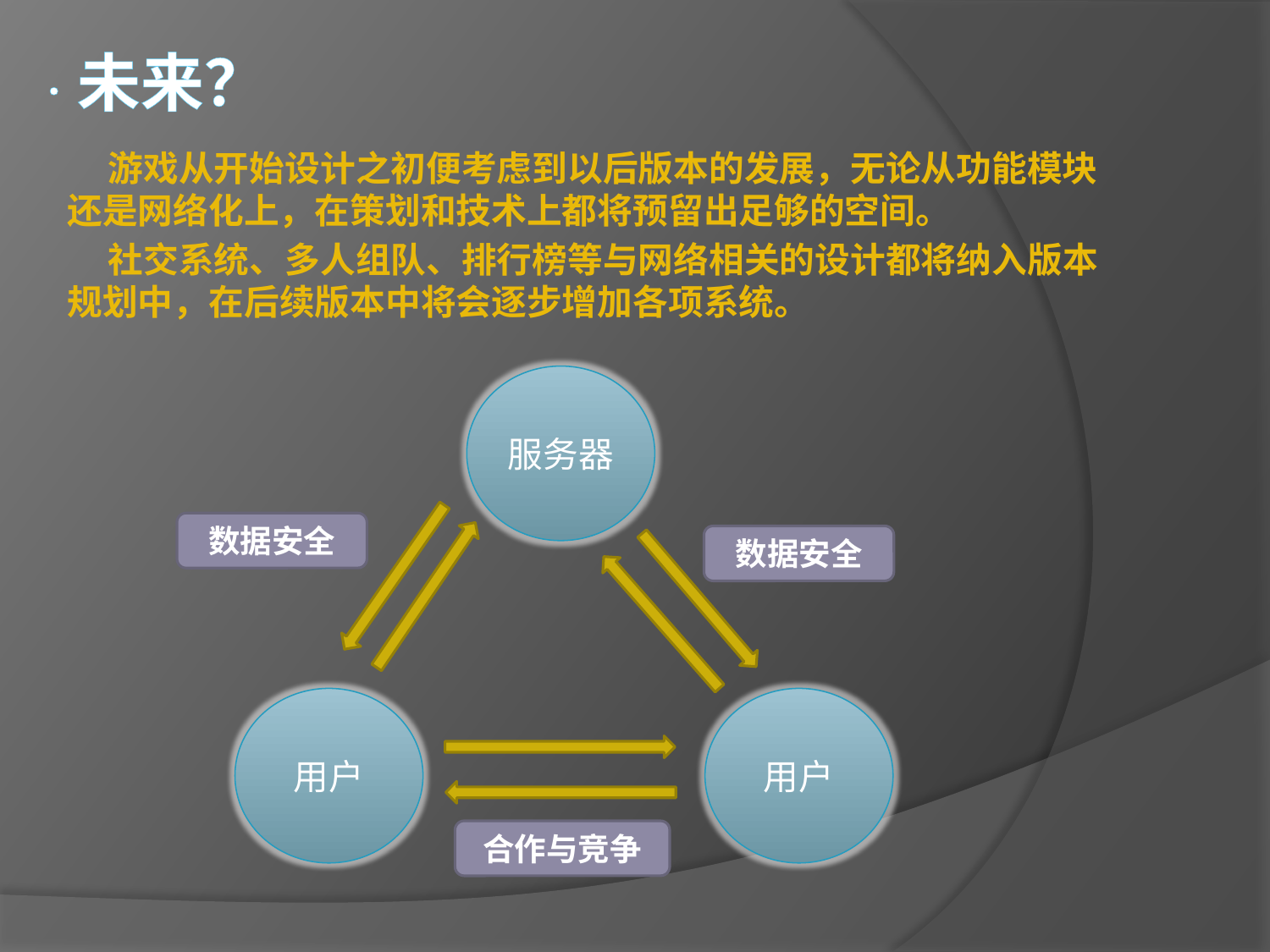

# ·未来？
    游戏从开始设计之初便考虑到以后版本的发展，无论从功能模块还是网络化上，在策划和技术上都将预留出足够的空间。
    社交系统、多人组队、排行榜等与网络相关的设计都将纳入版本规划中，在后续版本中将会逐步增加各项系统。
服务器
数据安全
数据安全

用户
用户

合作与竞争